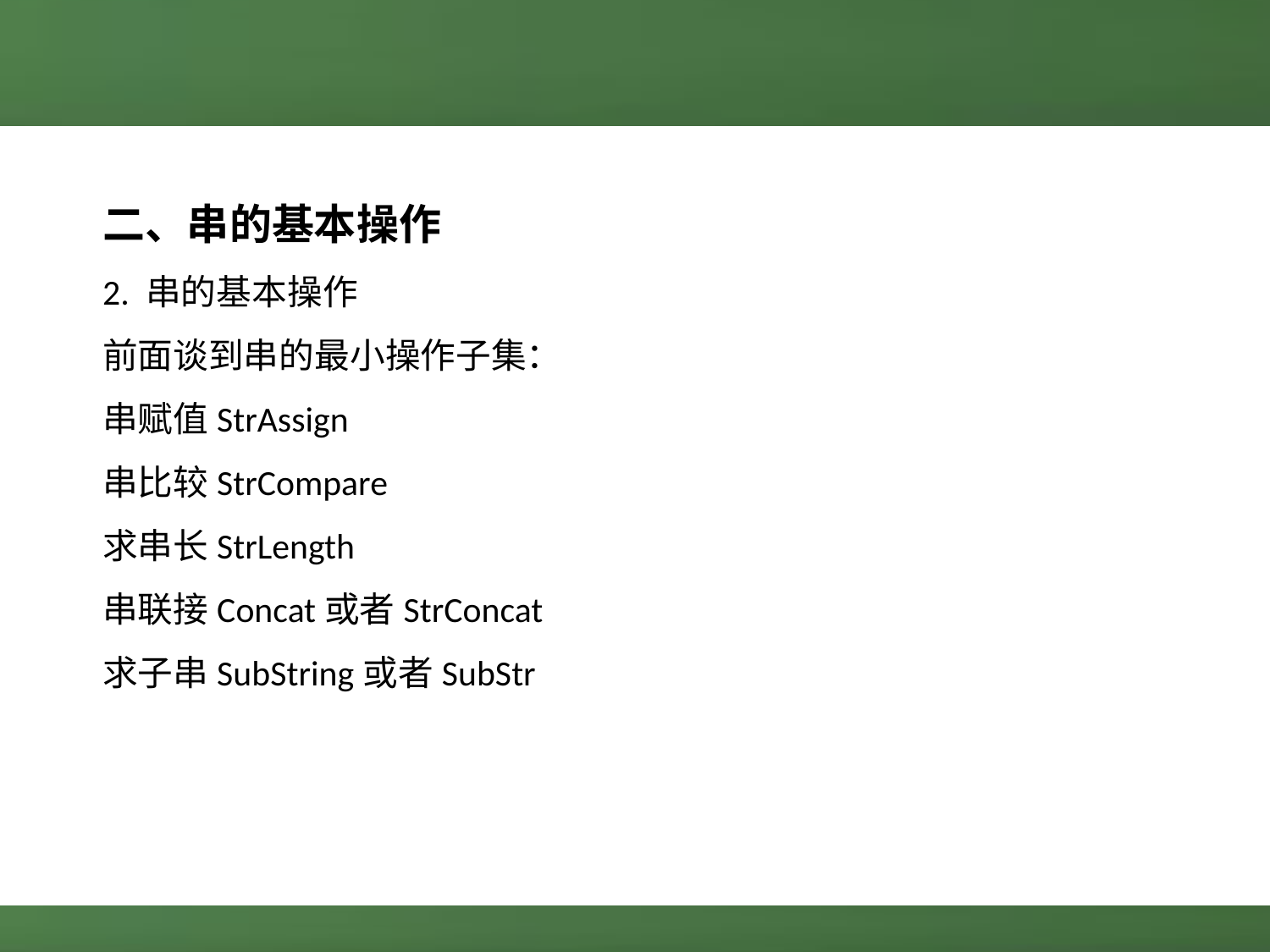

二、串的基本操作
2. 串的基本操作
前面谈到串的最小操作子集：
串赋值StrAssign
串比较StrCompare
求串长StrLength
串联接Concat或者StrConcat
求子串SubString或者SubStr